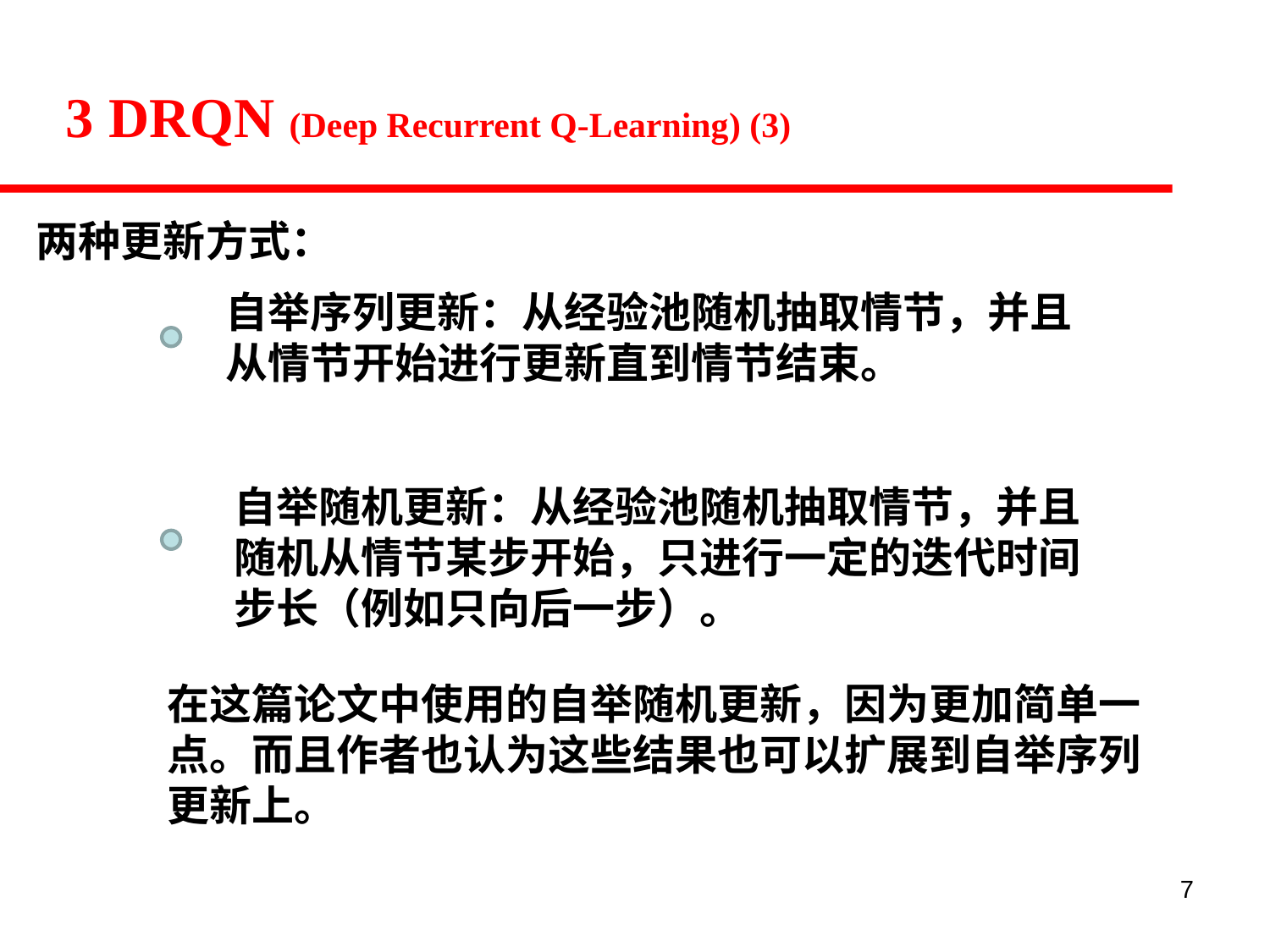

3 DRQN (Deep Recurrent Q-Learning) (3)

两种更新方式：
自举序列更新：从经验池随机抽取情节，并且从情节开始进行更新直到情节结束。

自举随机更新：从经验池随机抽取情节，并且随机从情节某步开始，只进行一定的迭代时间步长（例如只向后一步）。

在这篇论文中使用的自举随机更新，因为更加简单一点。而且作者也认为这些结果也可以扩展到自举序列更新上。
7